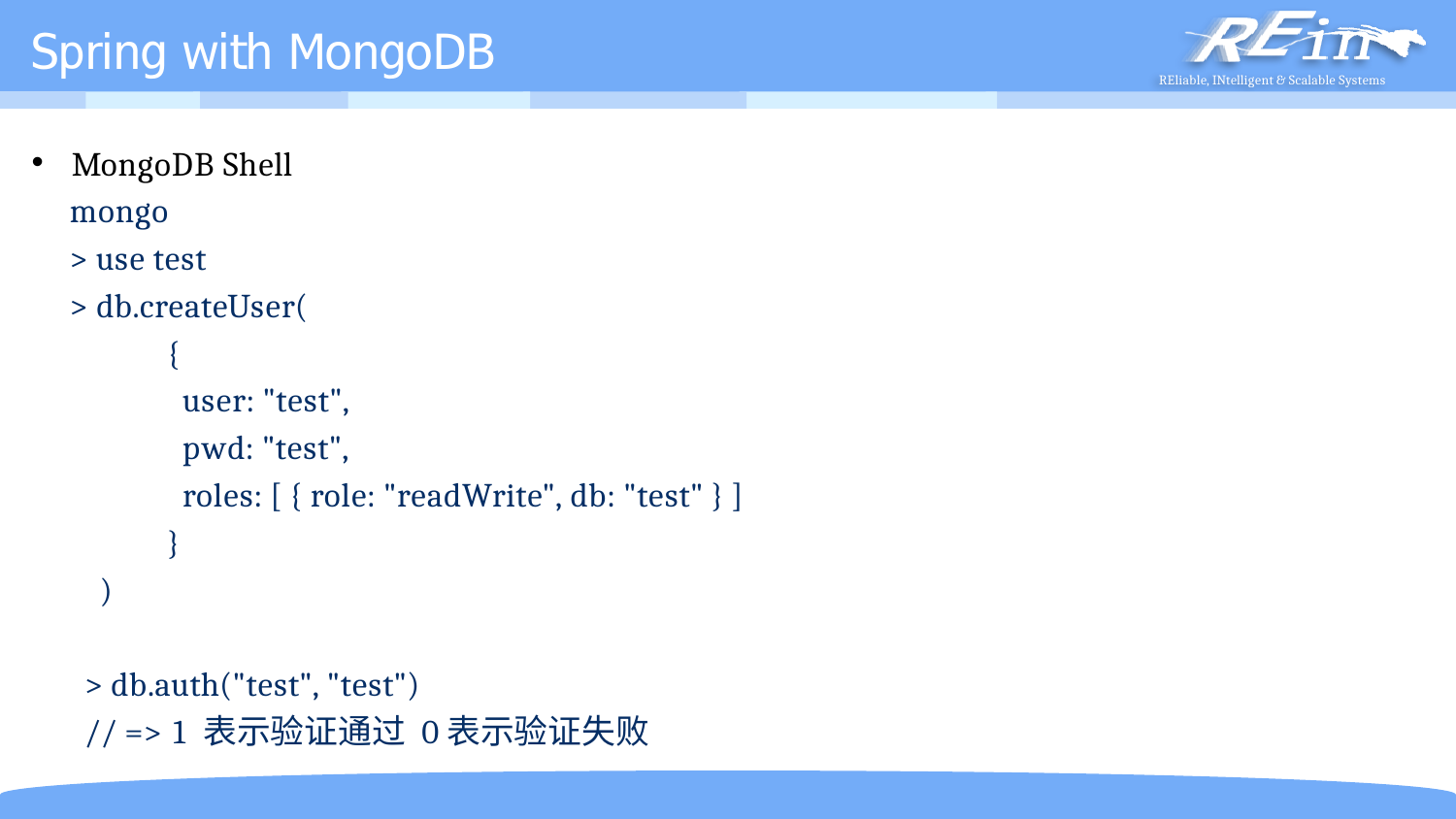

# Spring with MongoDB
MongoDB Shell
     mongo
     > use test
     > db.createUser(
	{
 	  user: "test",
	  pwd: "test",
 	  roles: [ { role: "readWrite", db: "test" } ]
	}
         )

       > db.auth("test", "test")
       // => 1 表示验证通过 0表示验证失败

43